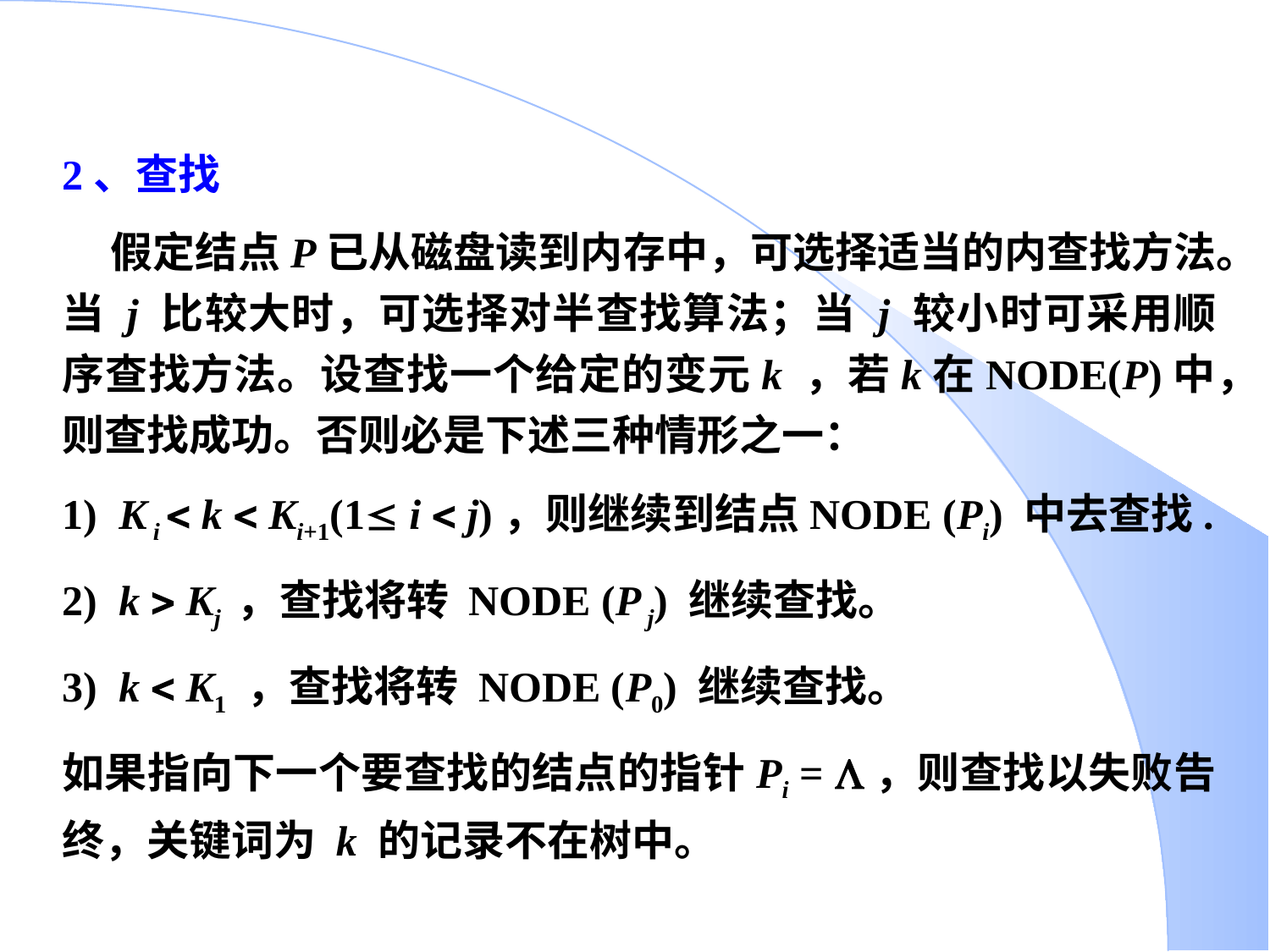

2、查找
    假定结点P已从磁盘读到内存中，可选择适当的内查找方法。当 j 比较大时，可选择对半查找算法；当 j 较小时可采用顺序查找方法。设查找一个给定的变元k ，若k在NODE(P)中，则查找成功。否则必是下述三种情形之一：
1)  K i < k < Ki+1(1≤ i < j)，则继续到结点NODE (Pi) 中去查找.
2)  k > Kj ，查找将转 NODE (P j) 继续查找。
3)  k < K1 ，查找将转 NODE (P0) 继续查找。
如果指向下一个要查找的结点的指针Pi = Λ，则查找以失败告终，关键词为 k 的记录不在树中。